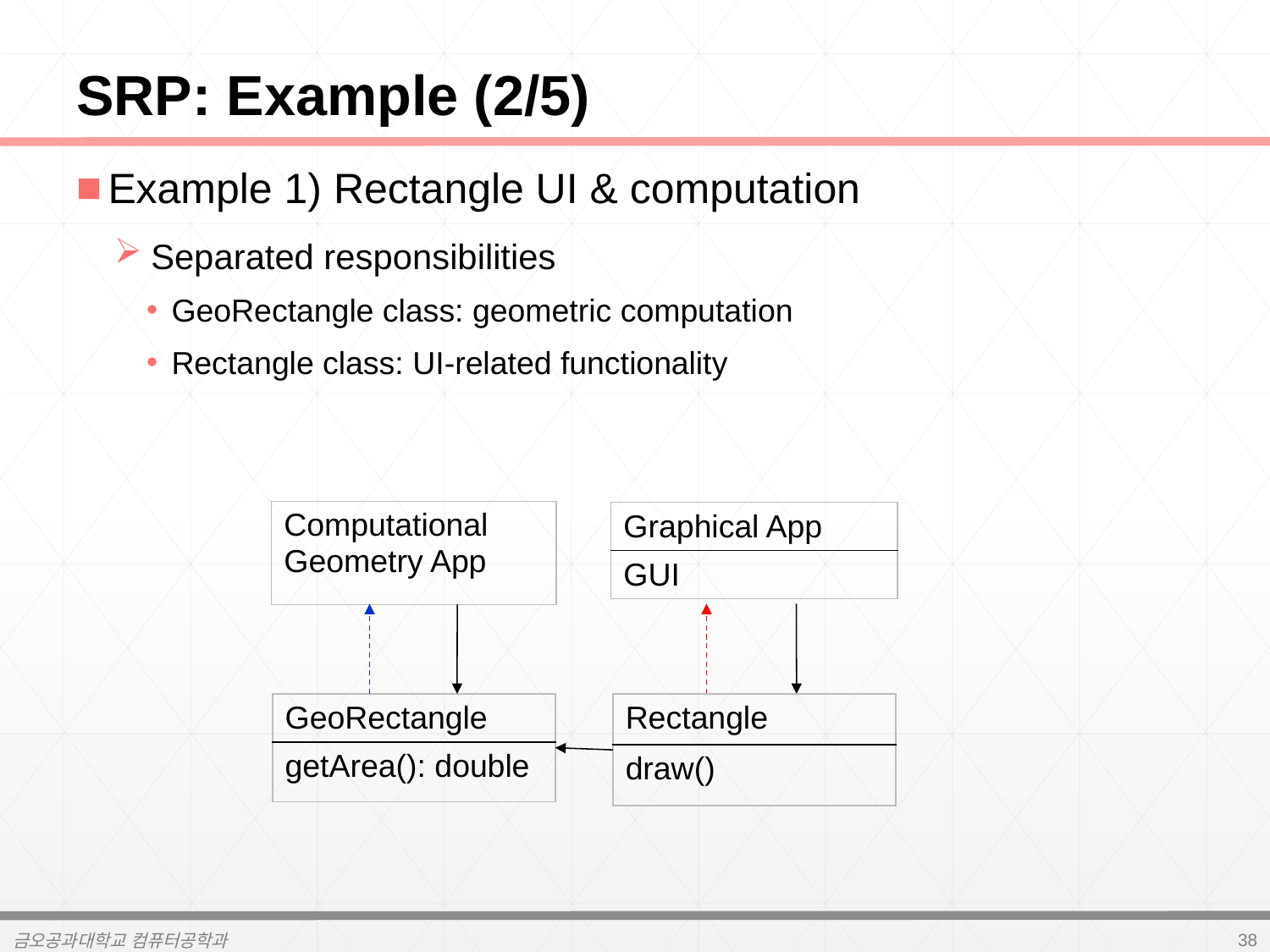

# SRP: Example (2/5)
Example 1) Rectangle UI & computation
Separated responsibilities
GeoRectangle class: geometric computation
Rectangle class: UI-related functionality

| Computational Geometry App |
| --- |
| Graphical App |
| --- |
| GUI |
| GeoRectangle |
| --- |
| getArea(): double |
| Rectangle |
| --- |
| draw() |
38
금오공과대학교 컴퓨터공학과